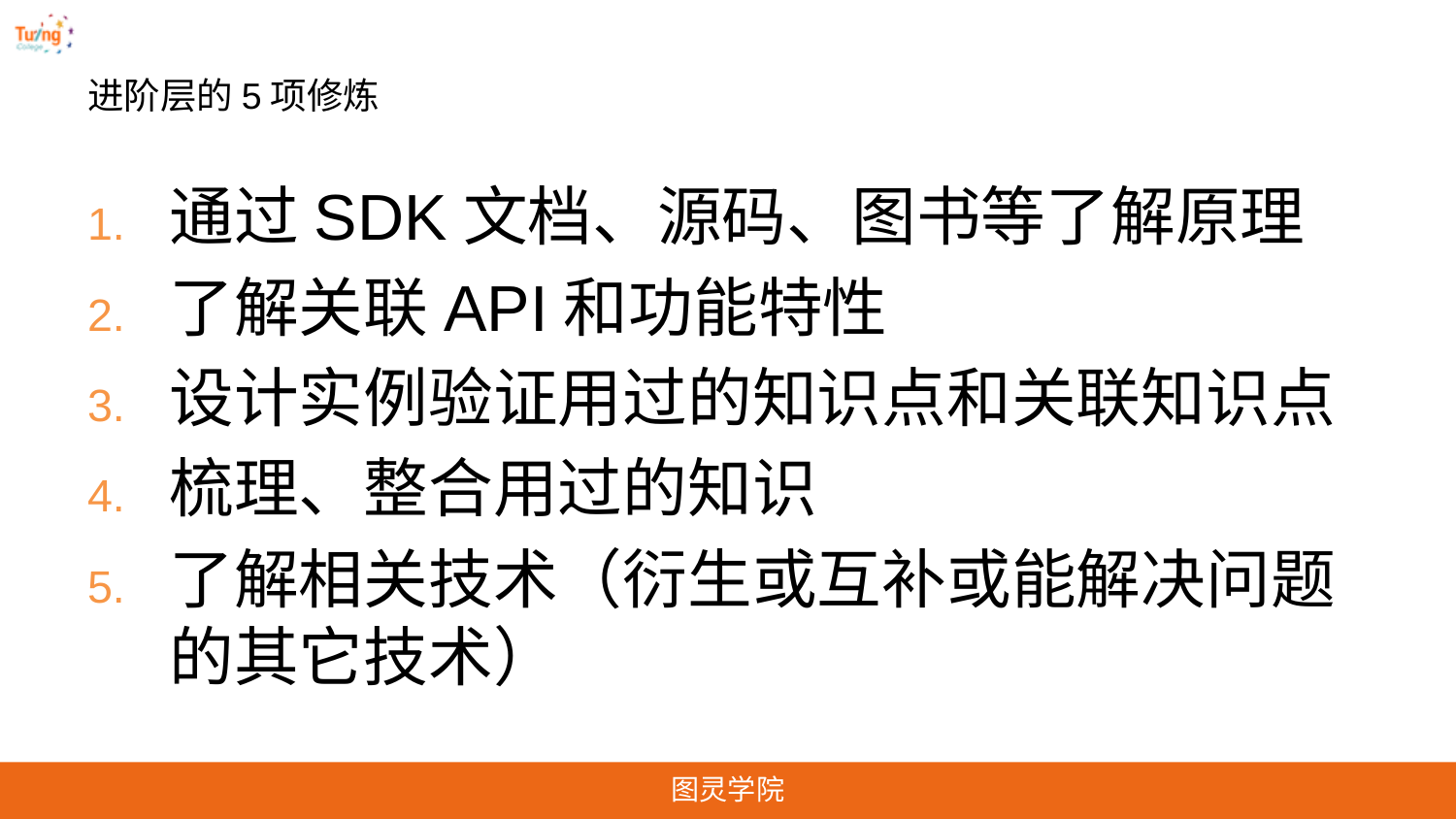

# 进阶层的5项修炼
通过SDK文档、源码、图书等了解原理
了解关联API和功能特性
设计实例验证用过的知识点和关联知识点
梳理、整合用过的知识
了解相关技术（衍生或互补或能解决问题的其它技术）
图灵学院